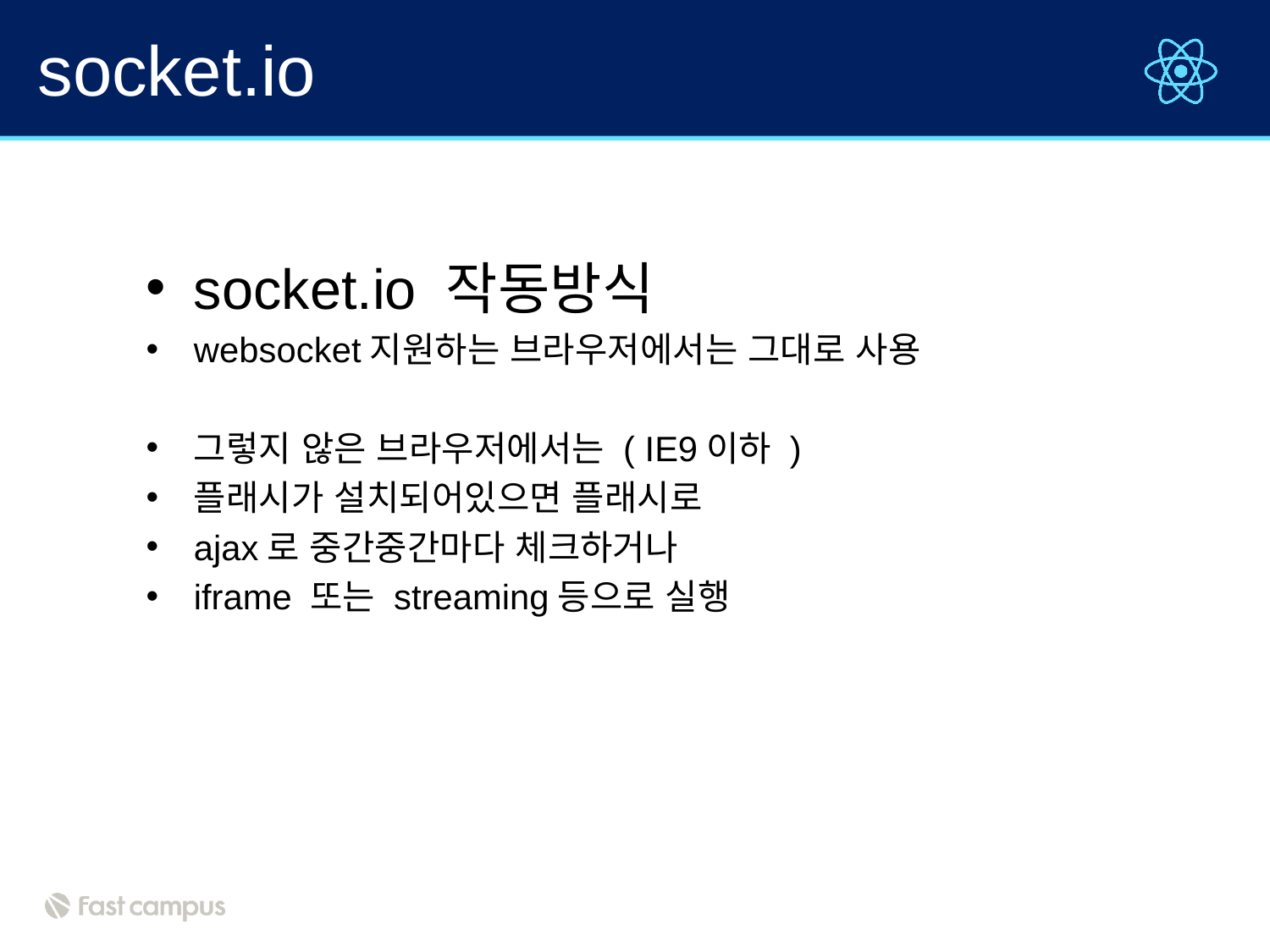

# socket.io
socket.io 작동방식
websocket지원하는 브라우저에서는 그대로 사용

그렇지 않은 브라우저에서는 ( IE9이하 )
플래시가 설치되어있으면 플래시로
ajax로 중간중간마다 체크하거나
iframe 또는 streaming등으로 실행